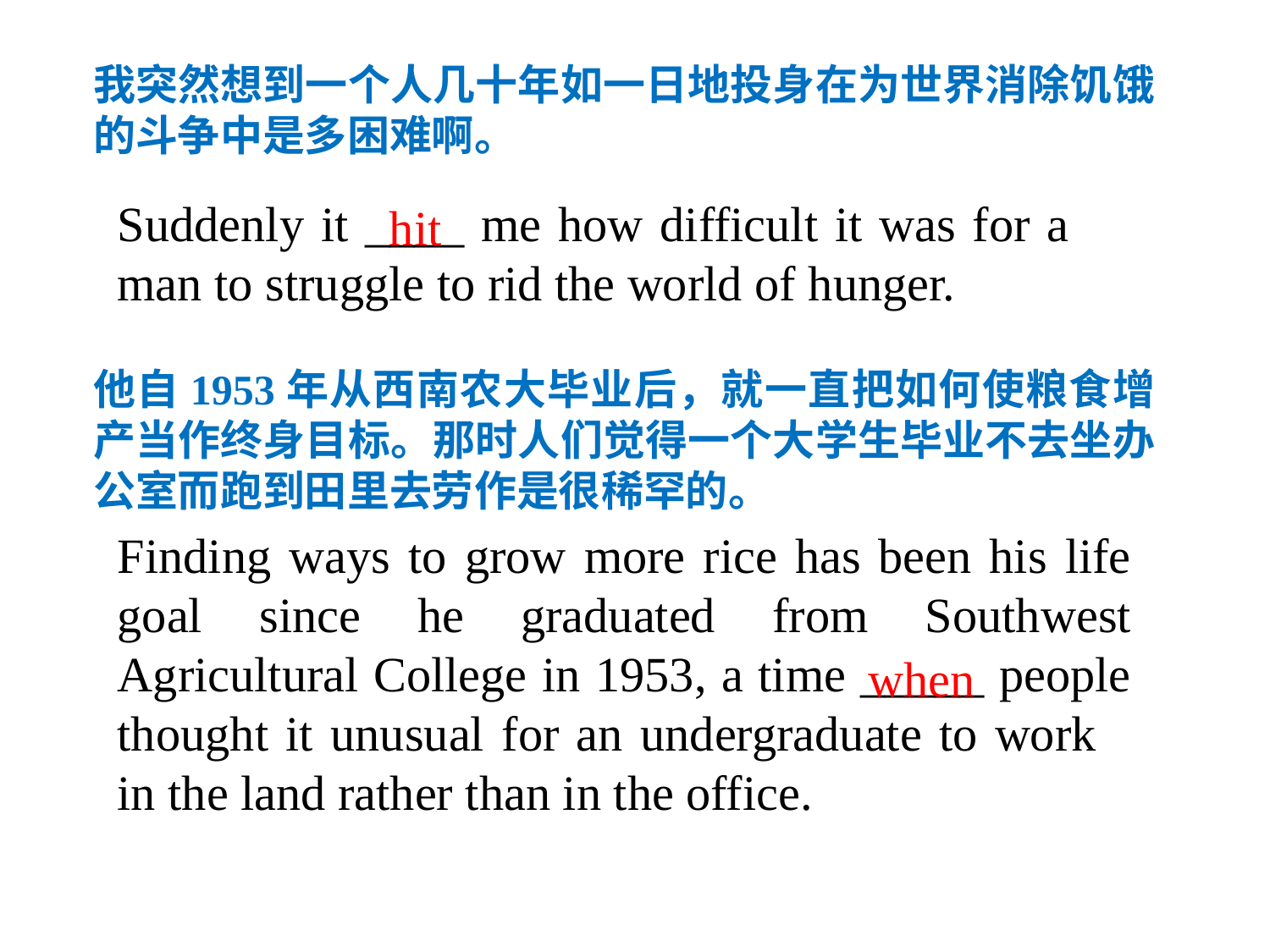

我突然想到一个人几十年如一日地投身在为世界消除饥饿的斗争中是多困难啊。

他自1953年从西南农大毕业后，就一直把如何使粮食增产当作终身目标。那时人们觉得一个大学生毕业不去坐办公室而跑到田里去劳作是很稀罕的。
Suddenly it ____ me how difficult it was for a man to struggle to rid the world of hunger.
hit
Finding ways to grow more rice has been his life goal since he graduated from Southwest Agricultural College in 1953, a time _____ people thought it unusual for an undergraduate to work   in the land rather than in the office.
when